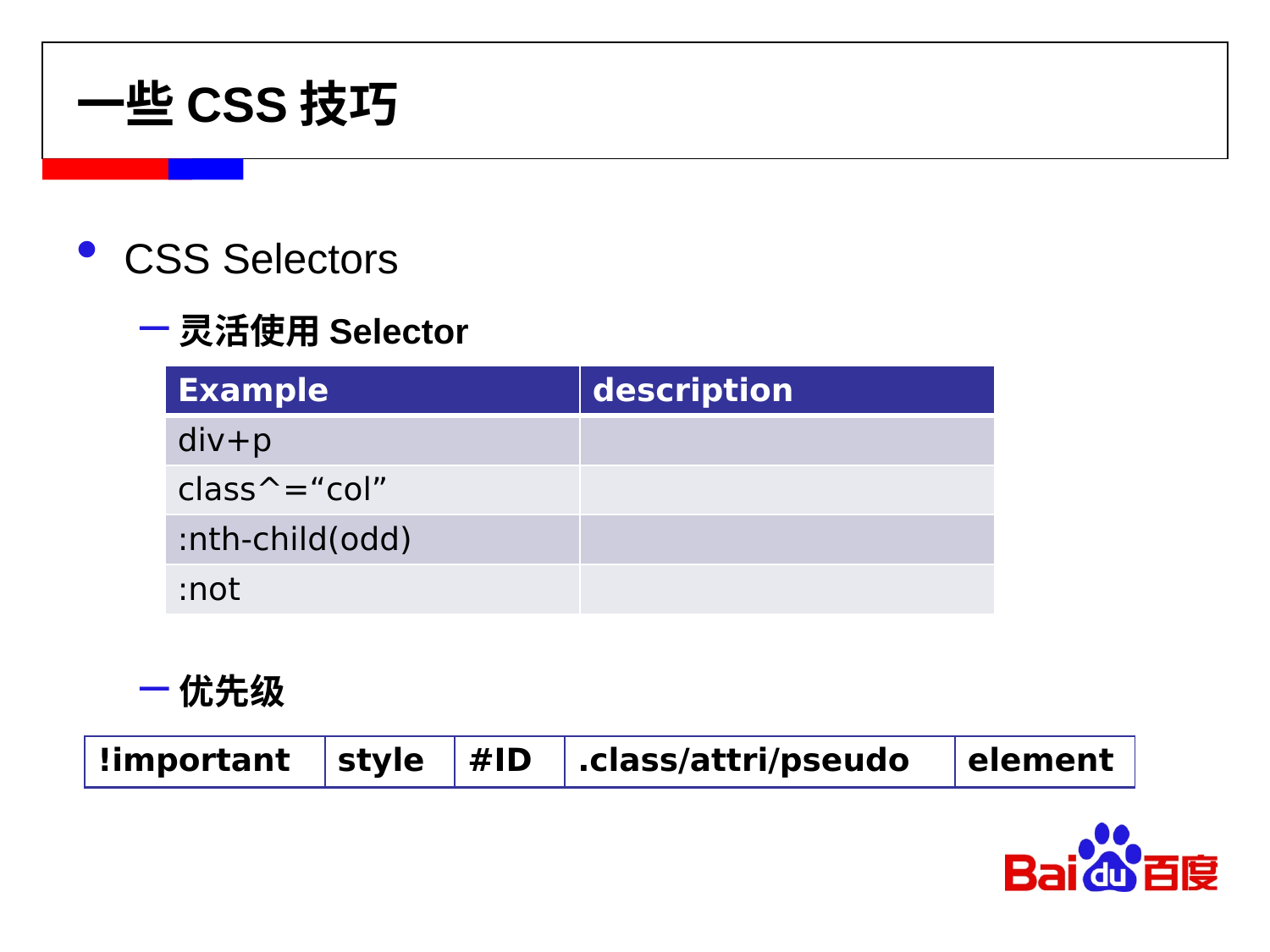

# 一些CSS技巧
CSS Selectors
灵活使用Selector

优先级

| Example | description |
| --- | --- |
| div+p |  |
| class^=“col” |  |
| :nth-child(odd) |  |
| :not |  |
| !important | style | #ID | .class/attri/pseudo | element |
| --- | --- | --- | --- | --- |